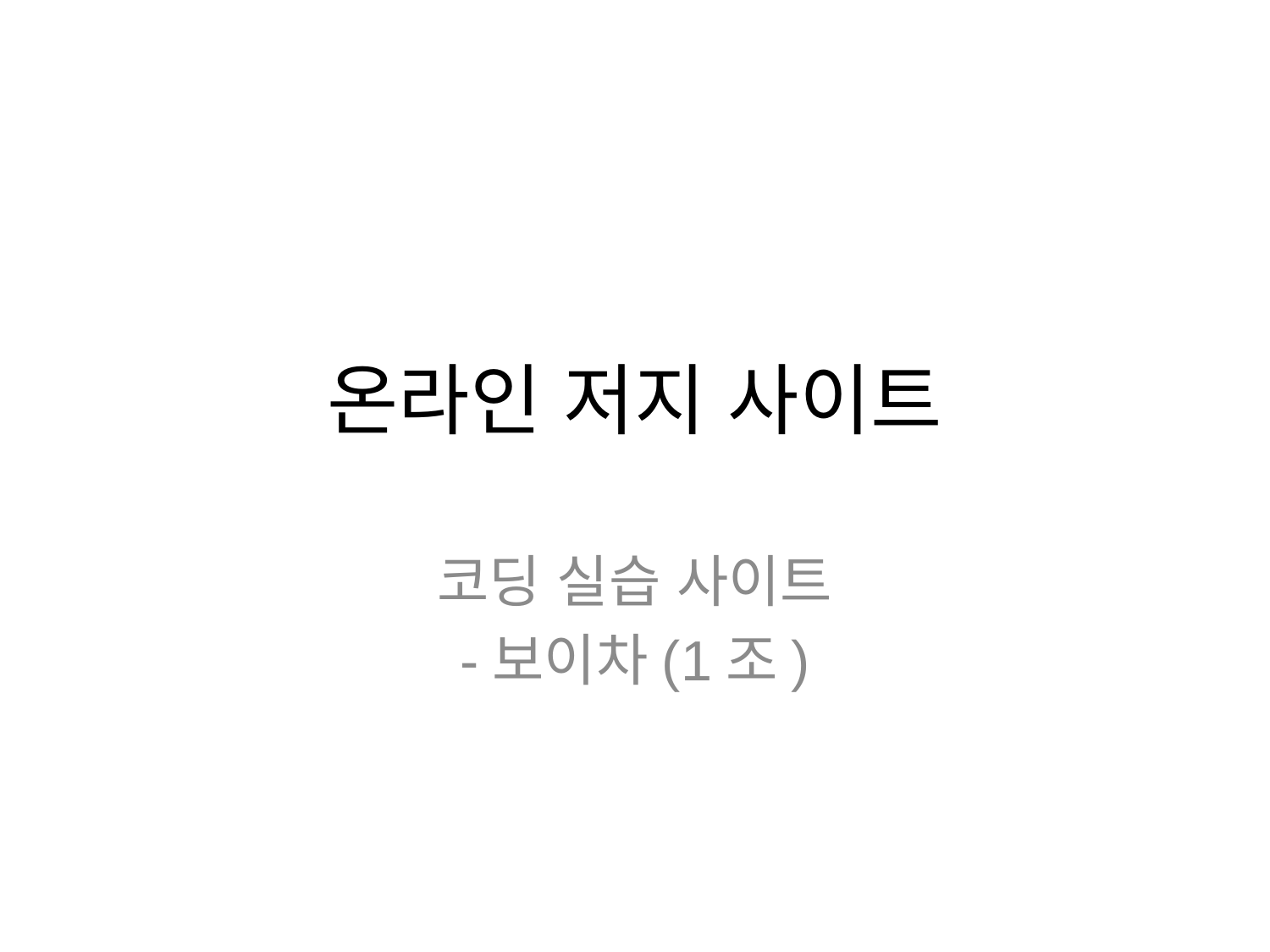

# 온라인 저지 사이트
코딩 실습 사이트
-보이차(1조)